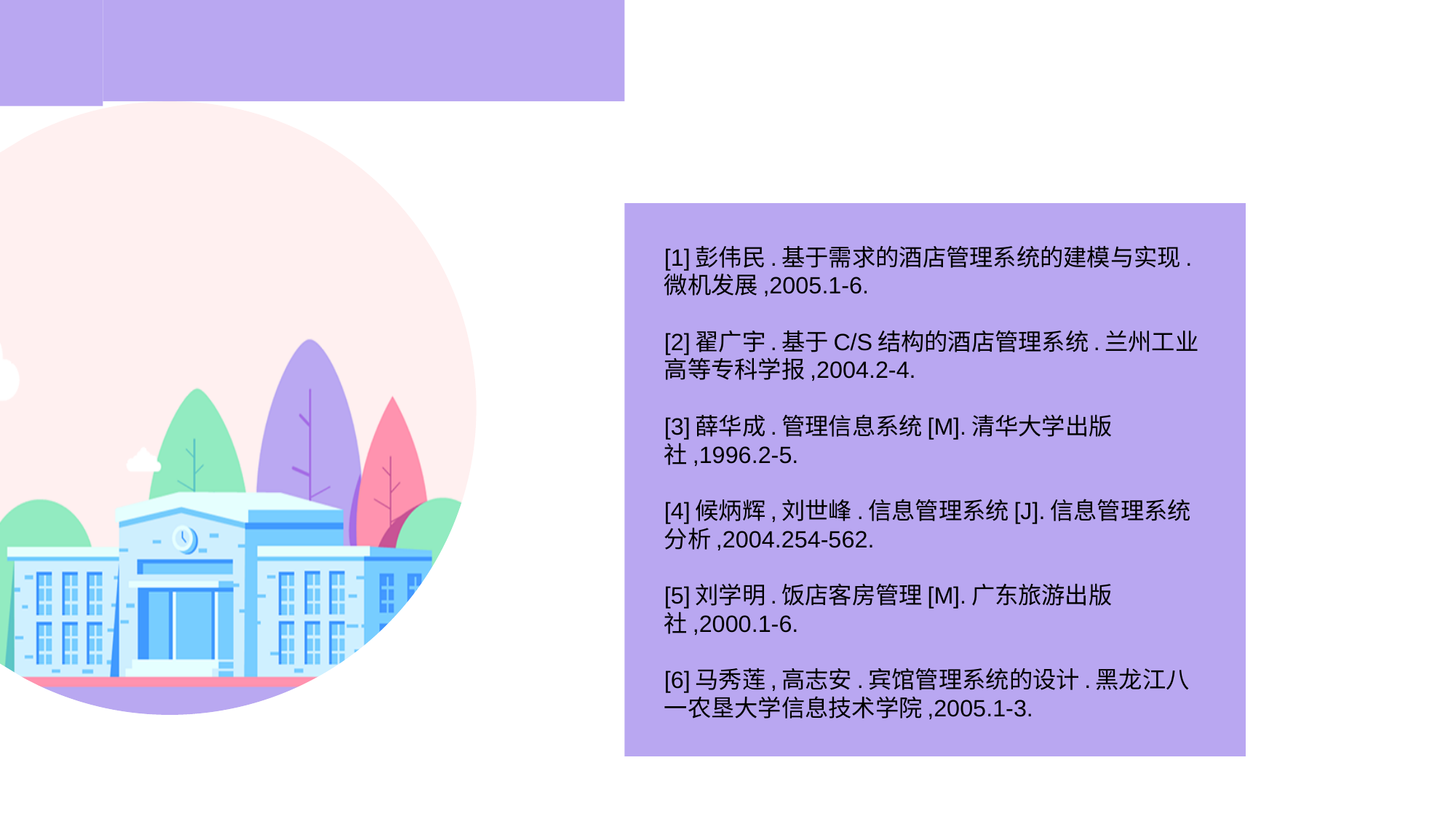

[1]彭伟民.基于需求的酒店管理系统的建模与实现.微机发展,2005.1-6.

[2]翟广宇.基于C/S结构的酒店管理系统.兰州工业高等专科学报,2004.2-4.

[3]薛华成.管理信息系统[M].清华大学出版社,1996.2-5.

[4]候炳辉,刘世峰.信息管理系统[J].信息管理系统分析,2004.254-562.

[5]刘学明.饭店客房管理[M].广东旅游出版社,2000.1-6.

[6]马秀莲,高志安.宾馆管理系统的设计.黑龙江八一农垦大学信息技术学院,2005.1-3.